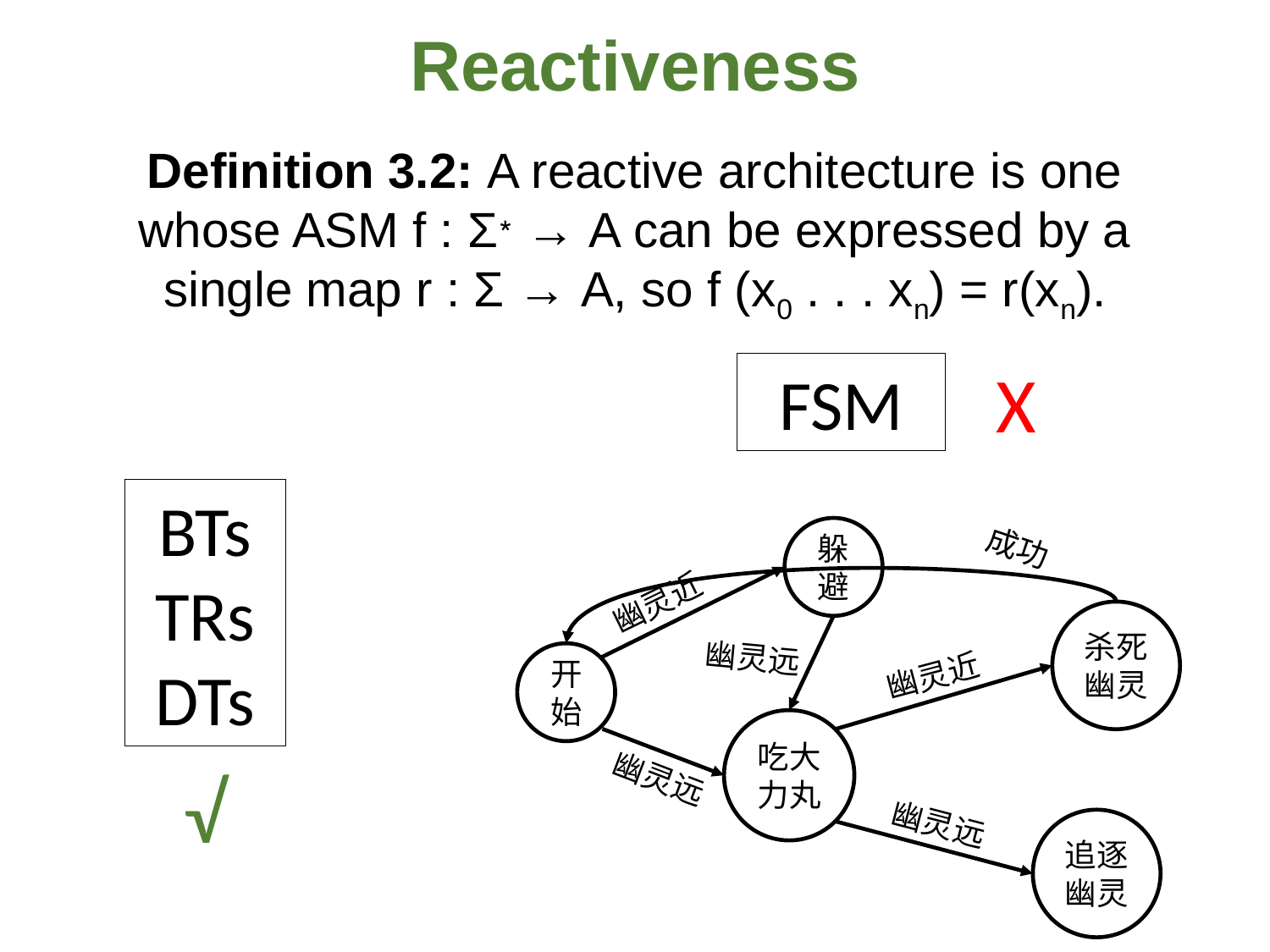

Reactiveness
Definition 3.2: A reactive architecture is one whose ASM f : Σ∗ → A can be expressed by a single map r : Σ → A, so f (x0 . . . xn) = r(xn).
X
FSM
BTs
TRs
DTs
躲避
幽灵近
杀死幽灵
幽灵远
开始
幽灵近
吃大
力丸
幽灵远
幽灵远
追逐幽灵
成功
√